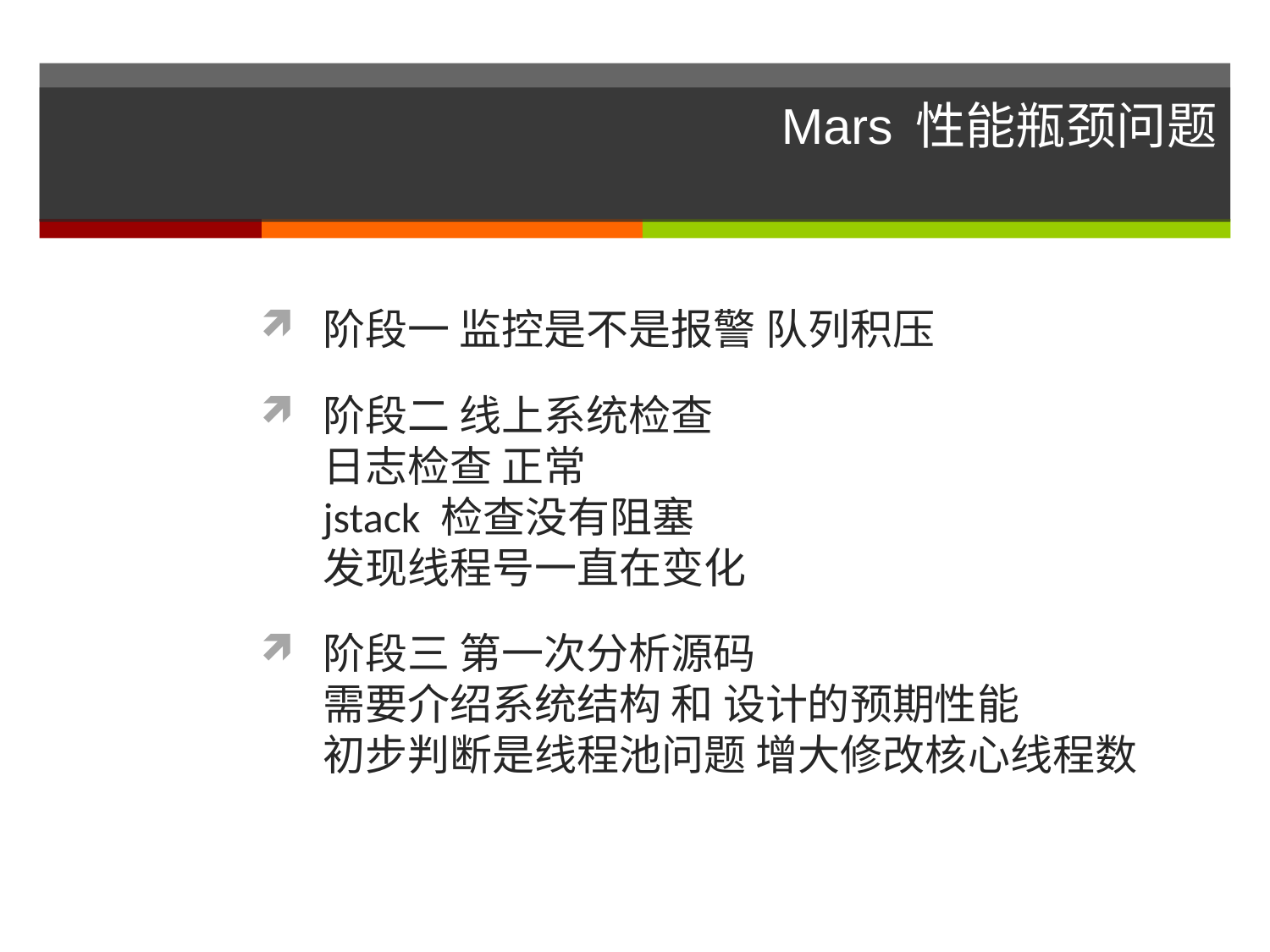

# Mars 性能瓶颈问题
阶段一 监控是不是报警 队列积压
阶段二 线上系统检查
日志检查 正常
jstack 检查没有阻塞
发现线程号一直在变化
阶段三 第一次分析源码
需要介绍系统结构 和 设计的预期性能
初步判断是线程池问题 增大修改核心线程数